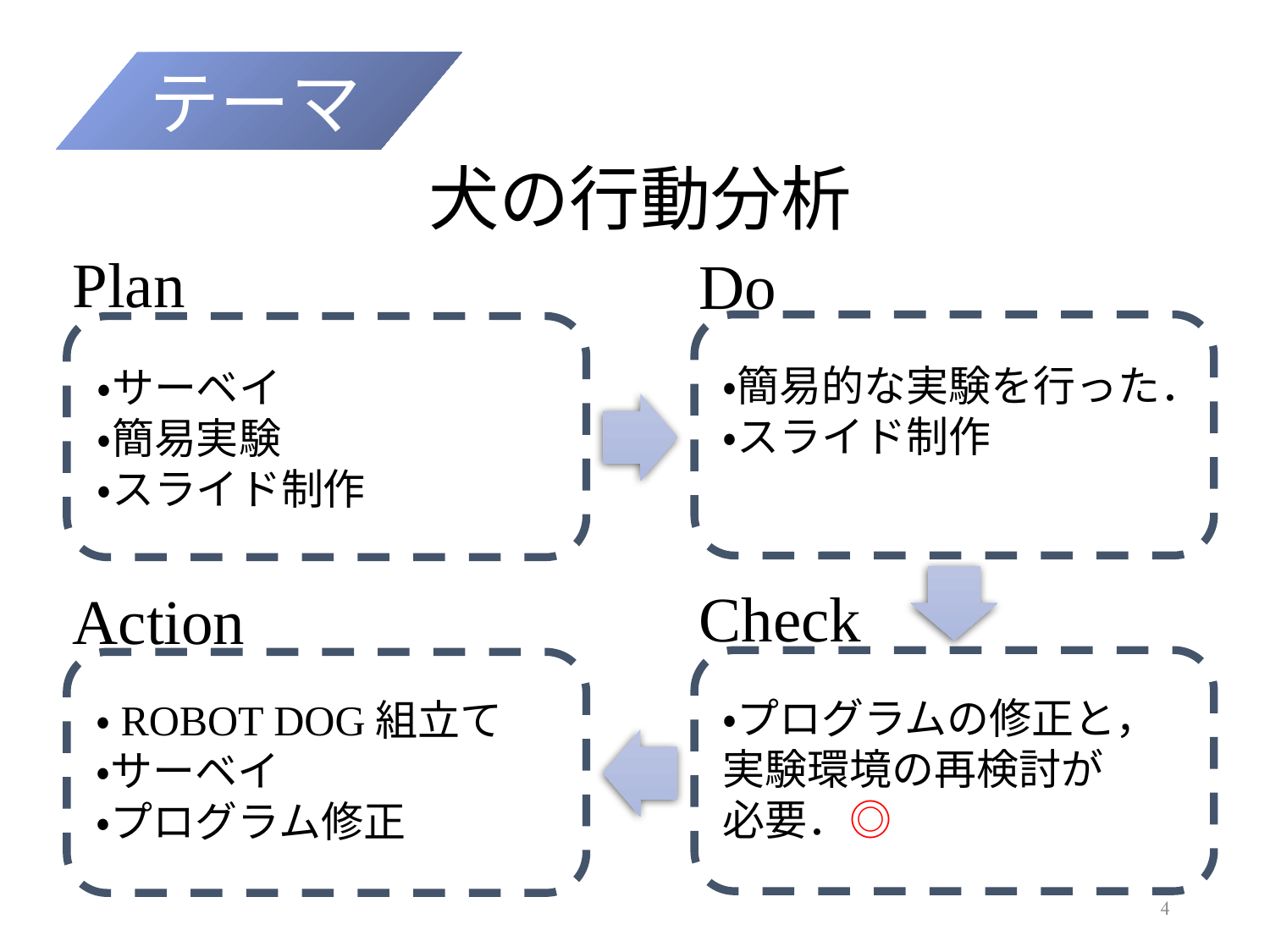

テーマ
犬の行動分析
Plan
20211112_akashi.pptx20211112_akashi.pptx
Do
20211112_akashi.pptx20211112_akashi.pptx
・簡易的な実験を行った．
・スライド制作
・サーベイ
・簡易実験
・スライド制作

Check
Action
20211112_akashi.pptx20211112_akashi.pptx

・プログラムの修正と，
実験環境の再検討が
必要．◎
・ROBOT DOG組立て
・サーベイ
・プログラム修正

4